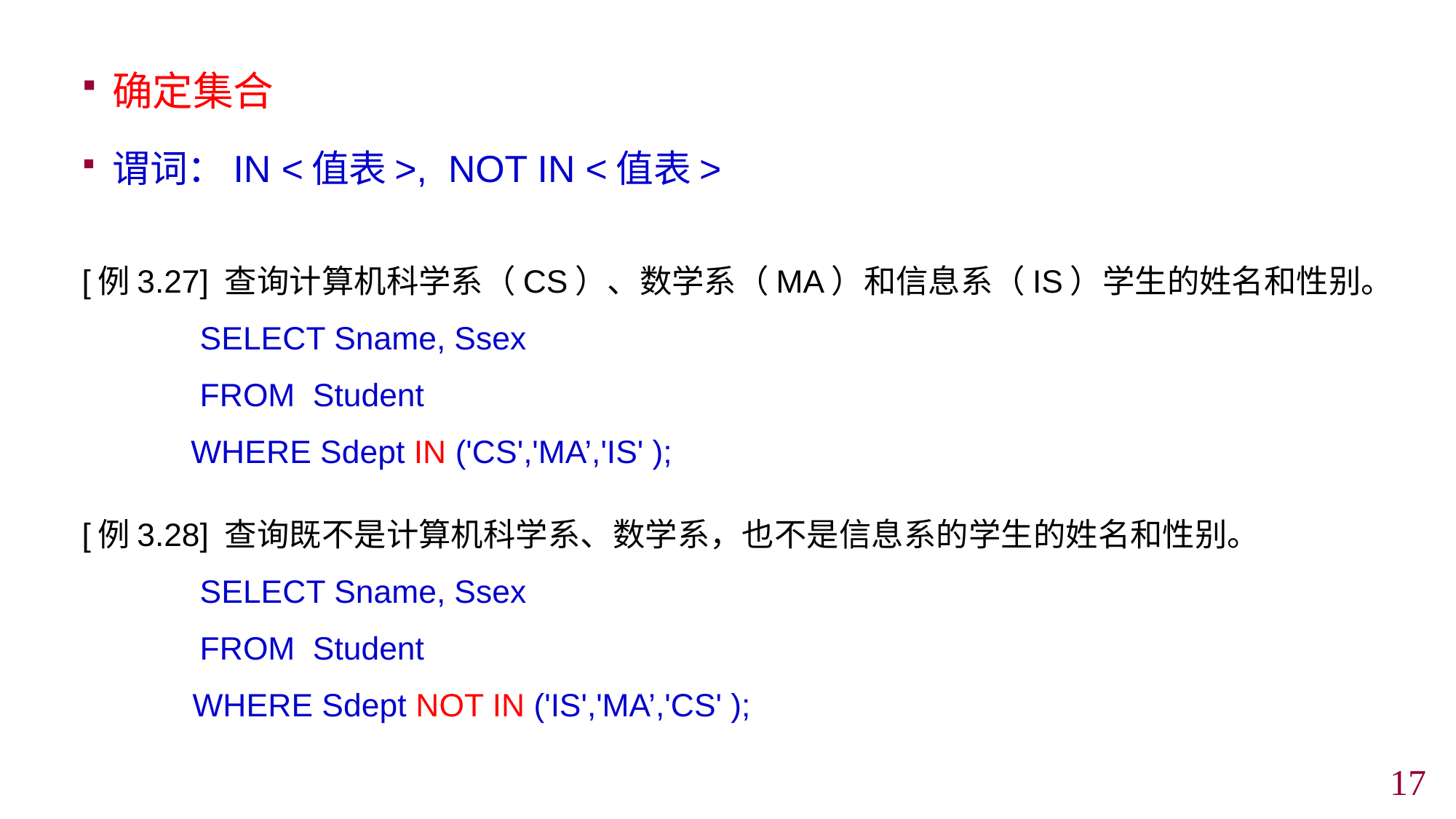

确定集合

谓词：IN <值表>,  NOT IN <值表>

[例3.27] 查询计算机科学系（CS）、数学系（MA）和信息系（IS）学生的姓名和性别。
	    SELECT Sname, Ssex
	    FROM  Student
	   WHERE Sdept IN ('CS','MA’,'IS' );

[例3.28] 查询既不是计算机科学系、数学系，也不是信息系的学生的姓名和性别。
	    SELECT Sname, Ssex
	    FROM  Student
	         WHERE Sdept NOT IN ('IS','MA’,'CS' );
17